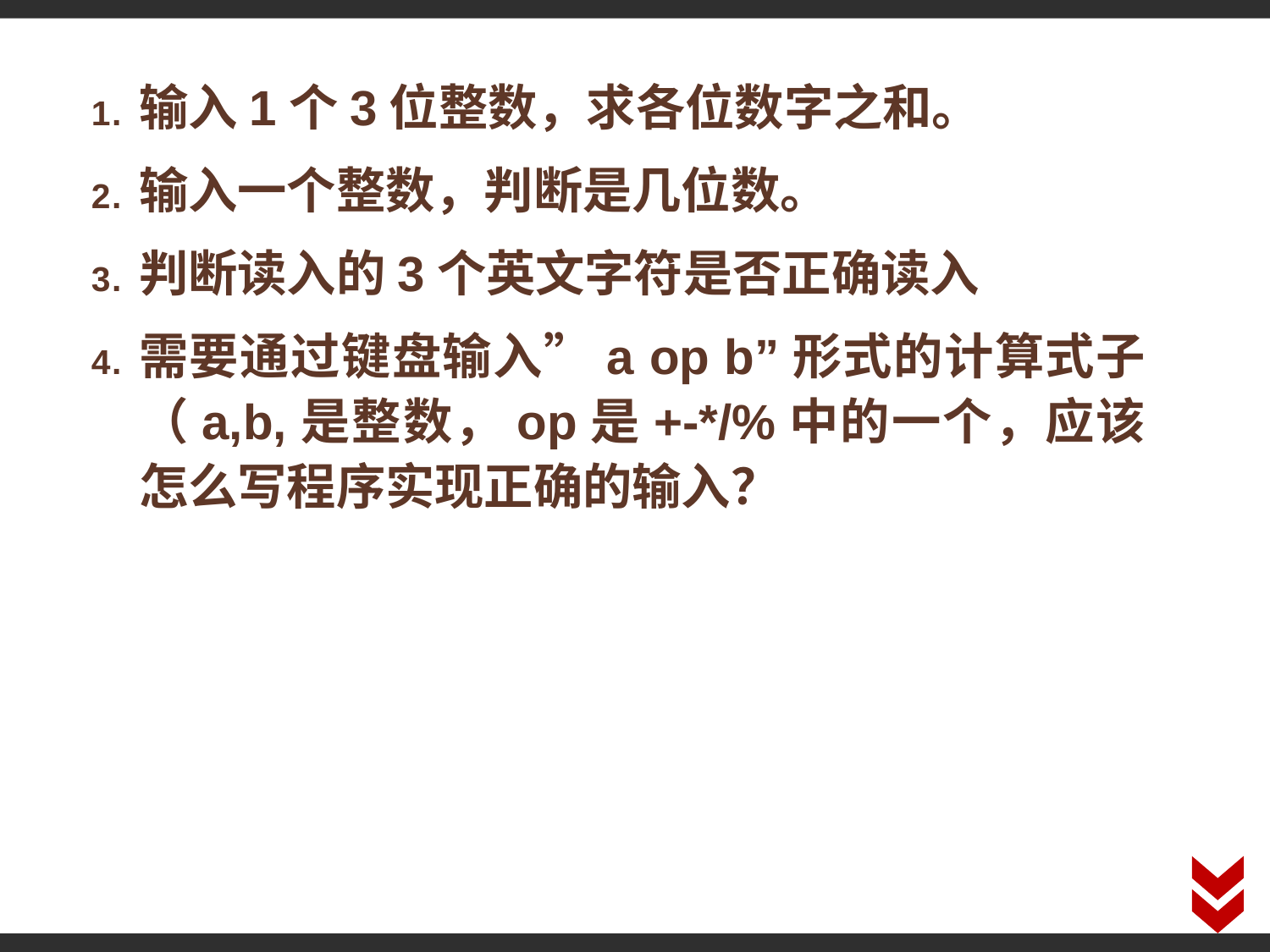

输入1个3位整数，求各位数字之和。
输入一个整数，判断是几位数。
判断读入的3个英文字符是否正确读入
需要通过键盘输入”a op b”形式的计算式子（a,b,是整数，op是+-*/%中的一个，应该怎么写程序实现正确的输入？